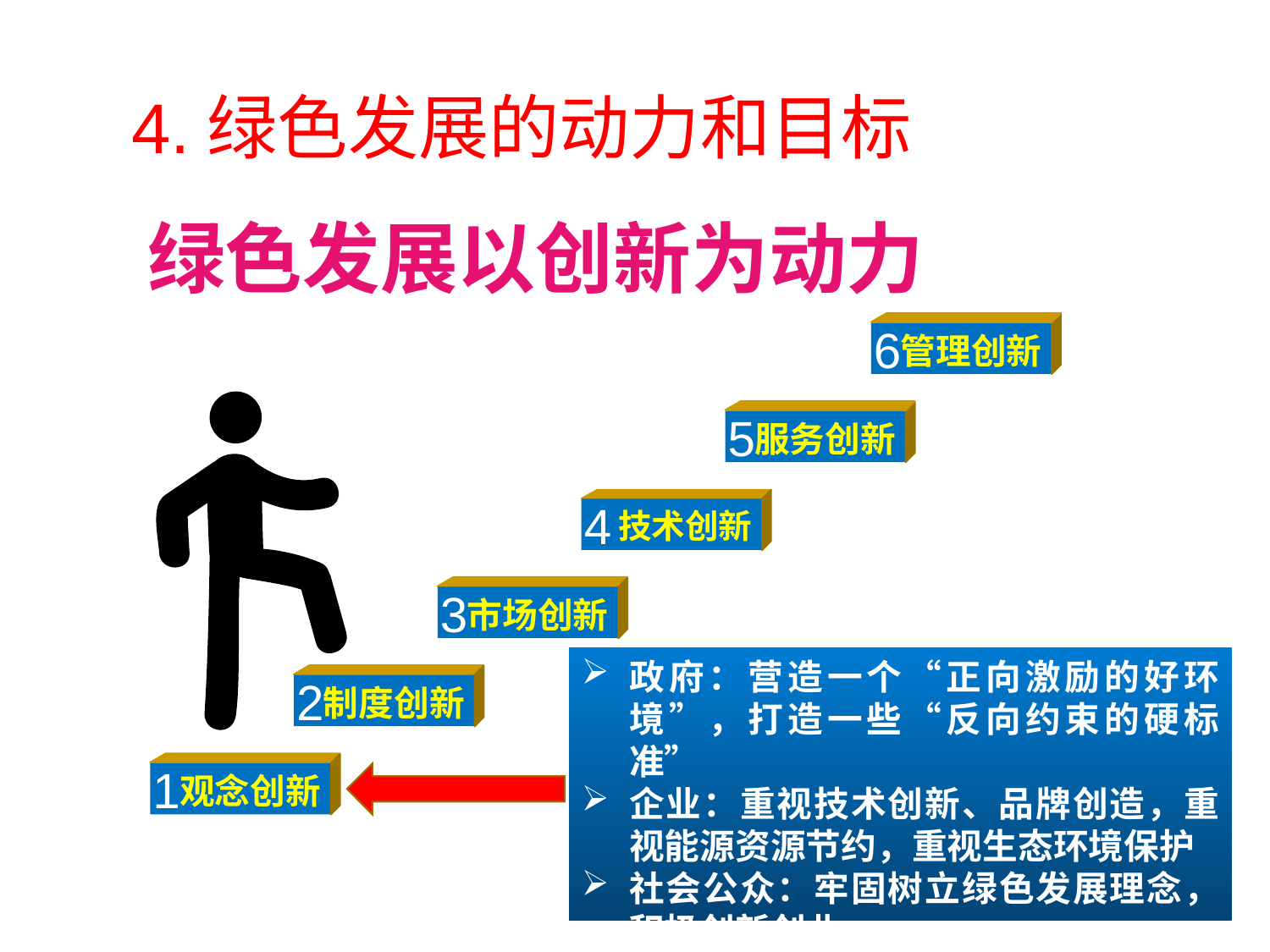

4.绿色发展的动力和目标
# 绿色发展以创新为动力

6
管理创新

5
服务创新

4
技术创新

3
市场创新
政府：营造一个“正向激励的好环境”，打造一些“反向约束的硬标准”
企业：重视技术创新、品牌创造，重视能源资源节约，重视生态环境保护
社会公众：牢固树立绿色发展理念，积极创新创业……

2
制度创新

1
观念创新